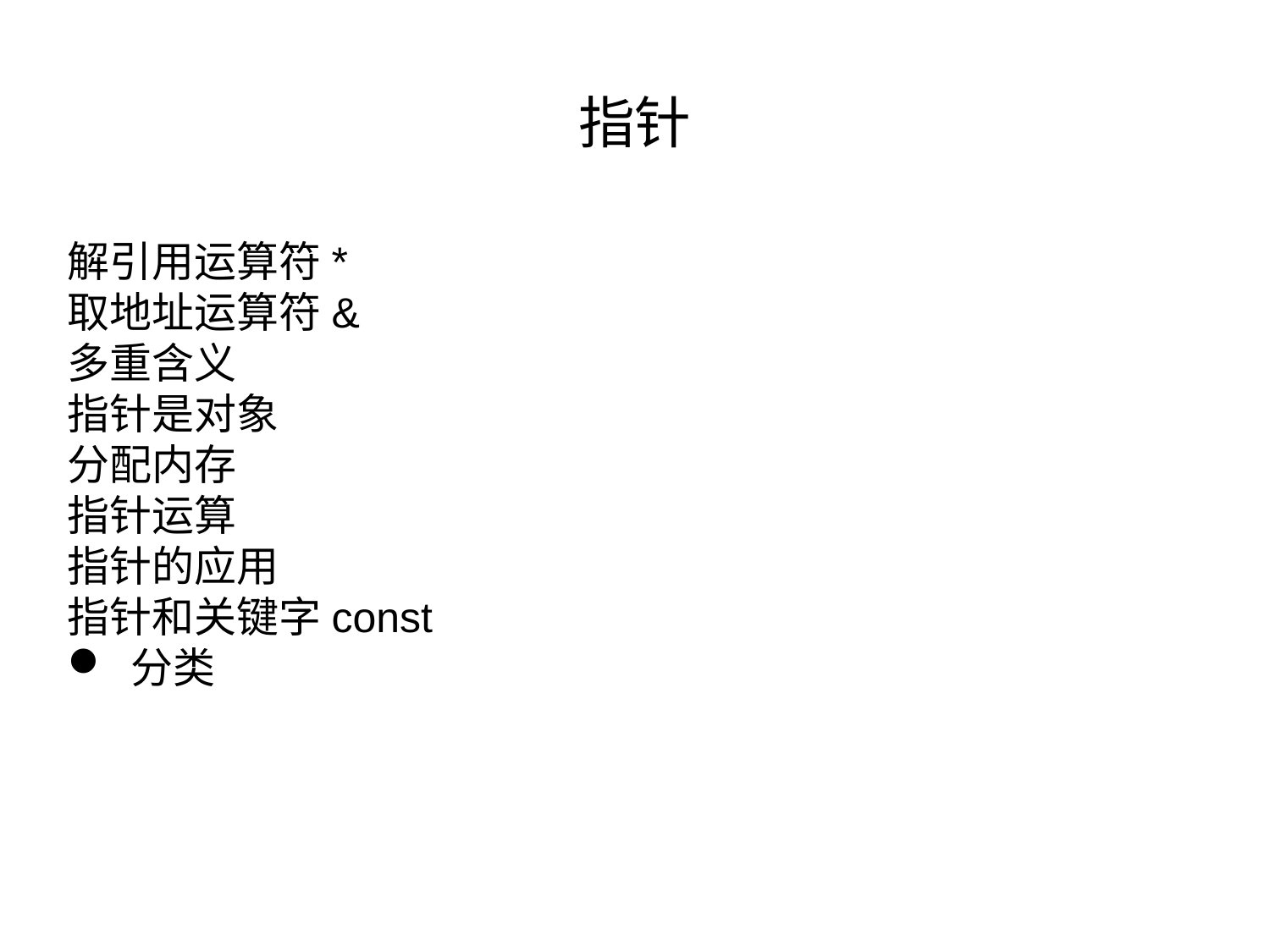

指针
解引用运算符*
取地址运算符&
多重含义
指针是对象
分配内存
指针运算
指针的应用
指针和关键字const
分类